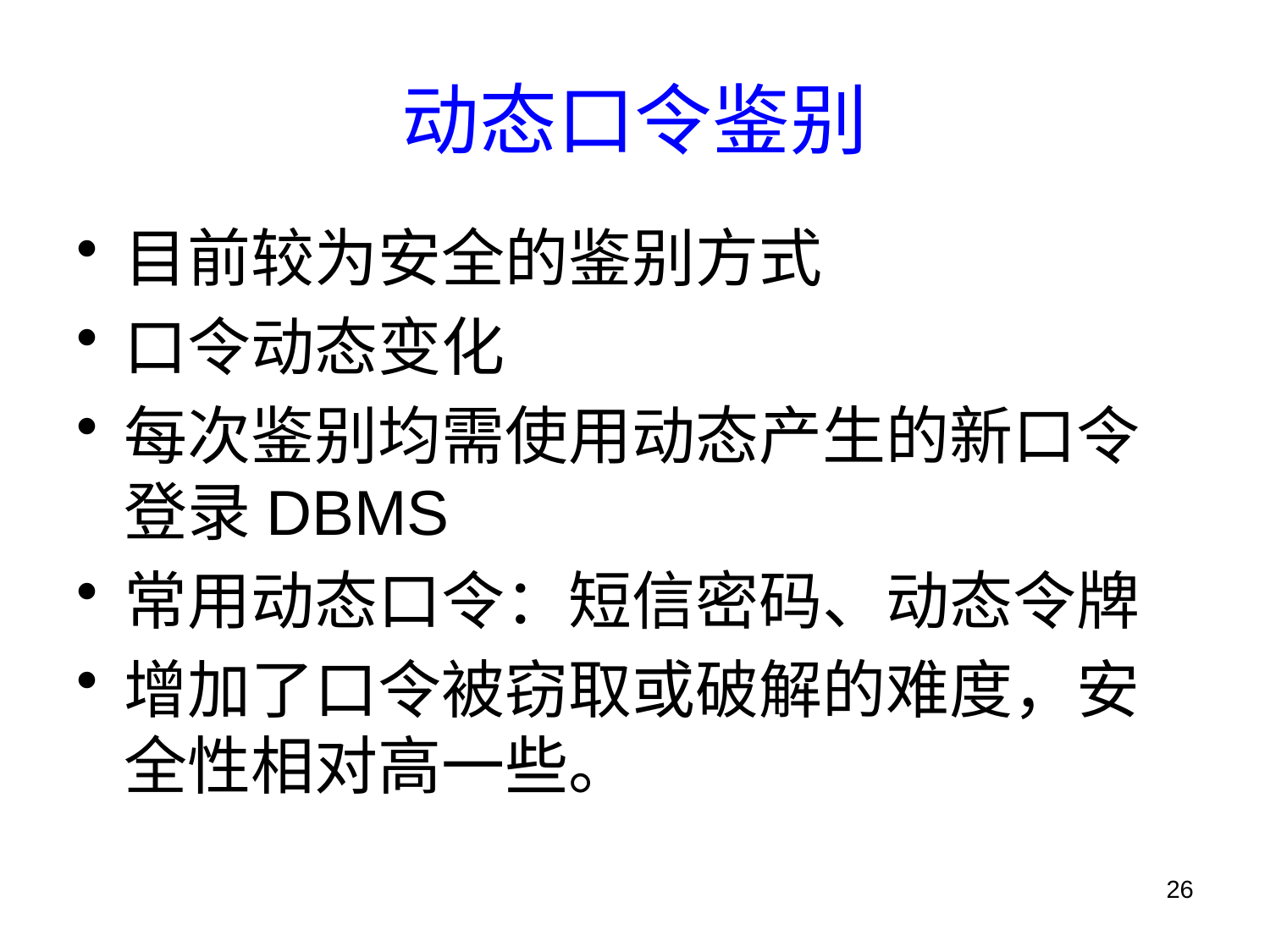

# 动态口令鉴别
目前较为安全的鉴别方式
口令动态变化
每次鉴别均需使用动态产生的新口令登录DBMS
常用动态口令：短信密码、动态令牌
增加了口令被窃取或破解的难度，安全性相对高一些。

26